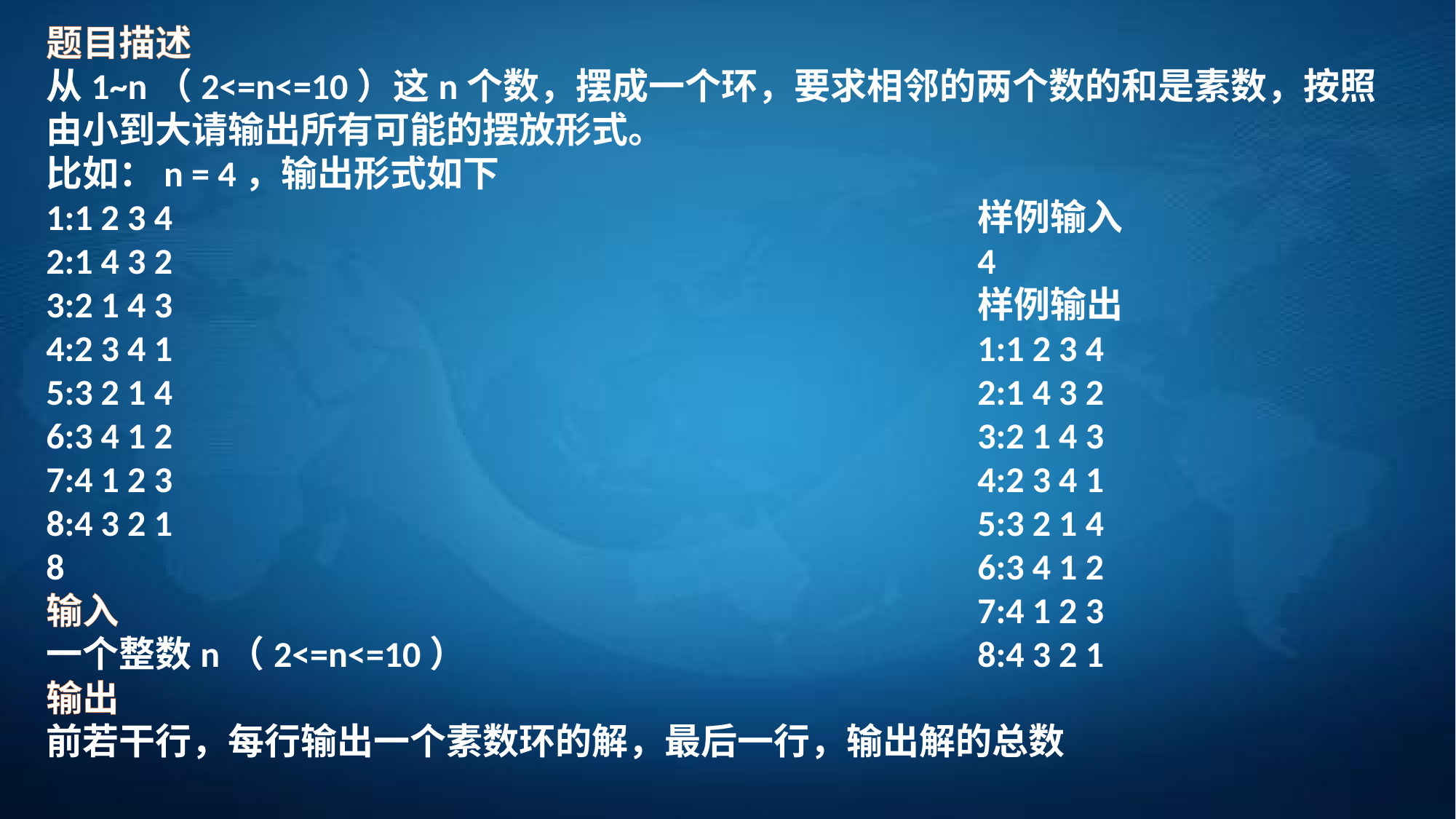

题目描述
从1~n（2<=n<=10）这n个数，摆成一个环，要求相邻的两个数的和是素数，按照由小到大请输出所有可能的摆放形式。
比如：n = 4，输出形式如下
1:1 2 3 4
2:1 4 3 2
3:2 1 4 3
4:2 3 4 1
5:3 2 1 4
6:3 4 1 2
7:4 1 2 3
8:4 3 2 1
8
输入
一个整数n（2<=n<=10）
输出
前若干行，每行输出一个素数环的解，最后一行，输出解的总数

样例输入
4
样例输出
1:1 2 3 4
2:1 4 3 2
3:2 1 4 3
4:2 3 4 1
5:3 2 1 4
6:3 4 1 2
7:4 1 2 3
8:4 3 2 1